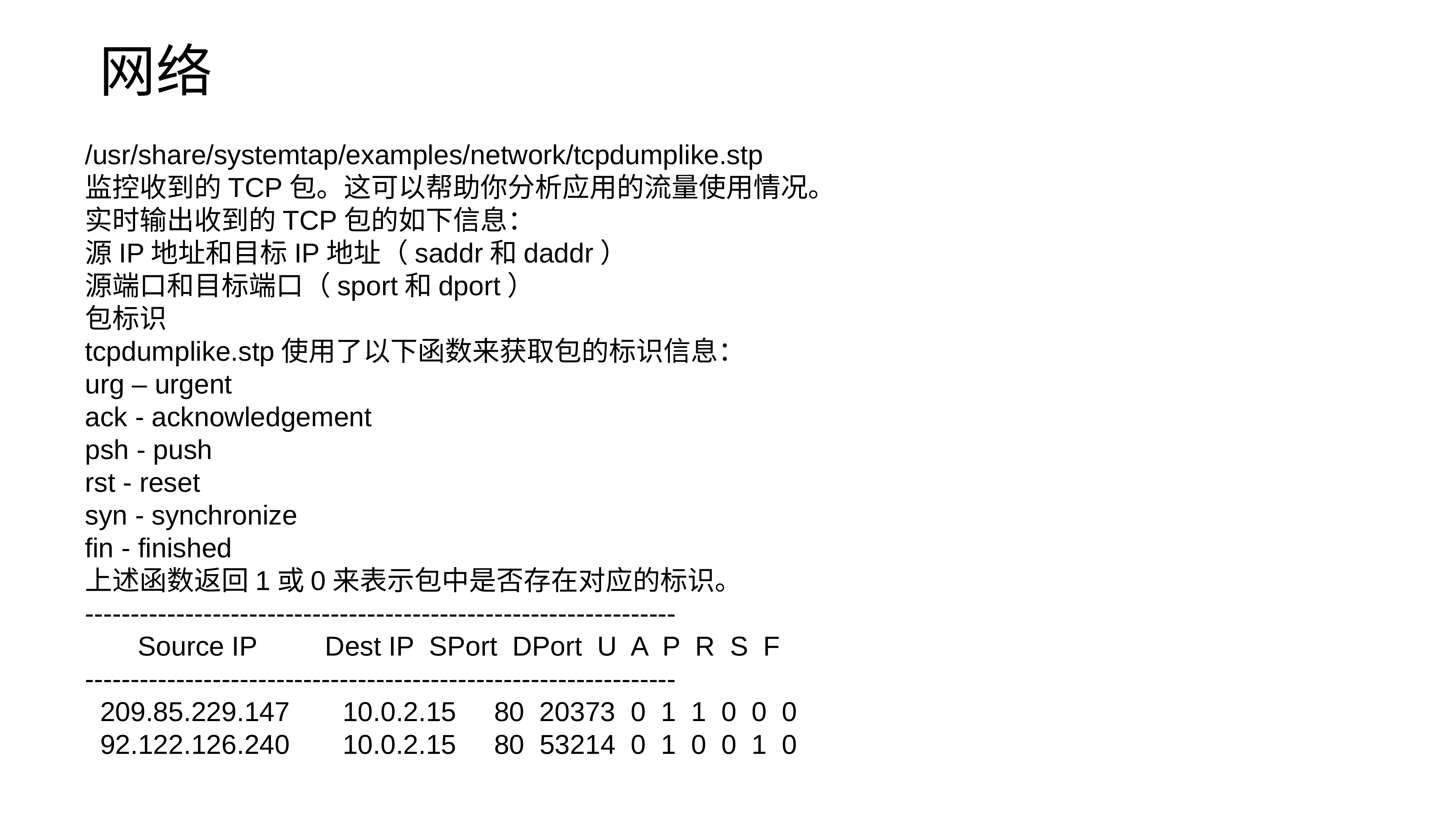

网络
/usr/share/systemtap/examples/network/tcpdumplike.stp
监控收到的TCP包。这可以帮助你分析应用的流量使用情况。
实时输出收到的TCP包的如下信息：
源IP地址和目标IP地址（saddr和daddr）
源端口和目标端口（sport和dport）
包标识
tcpdumplike.stp使用了以下函数来获取包的标识信息：
urg – urgent
ack - acknowledgement
psh - push
rst - reset
syn - synchronize
fin - finished
上述函数返回1或0来表示包中是否存在对应的标识。 ⁠
-----------------------------------------------------------------
       Source IP         Dest IP  SPort  DPort  U  A  P  R  S  F
-----------------------------------------------------------------
  209.85.229.147       10.0.2.15     80  20373  0  1  1  0  0  0
  92.122.126.240       10.0.2.15     80  53214  0  1  0  0  1  0